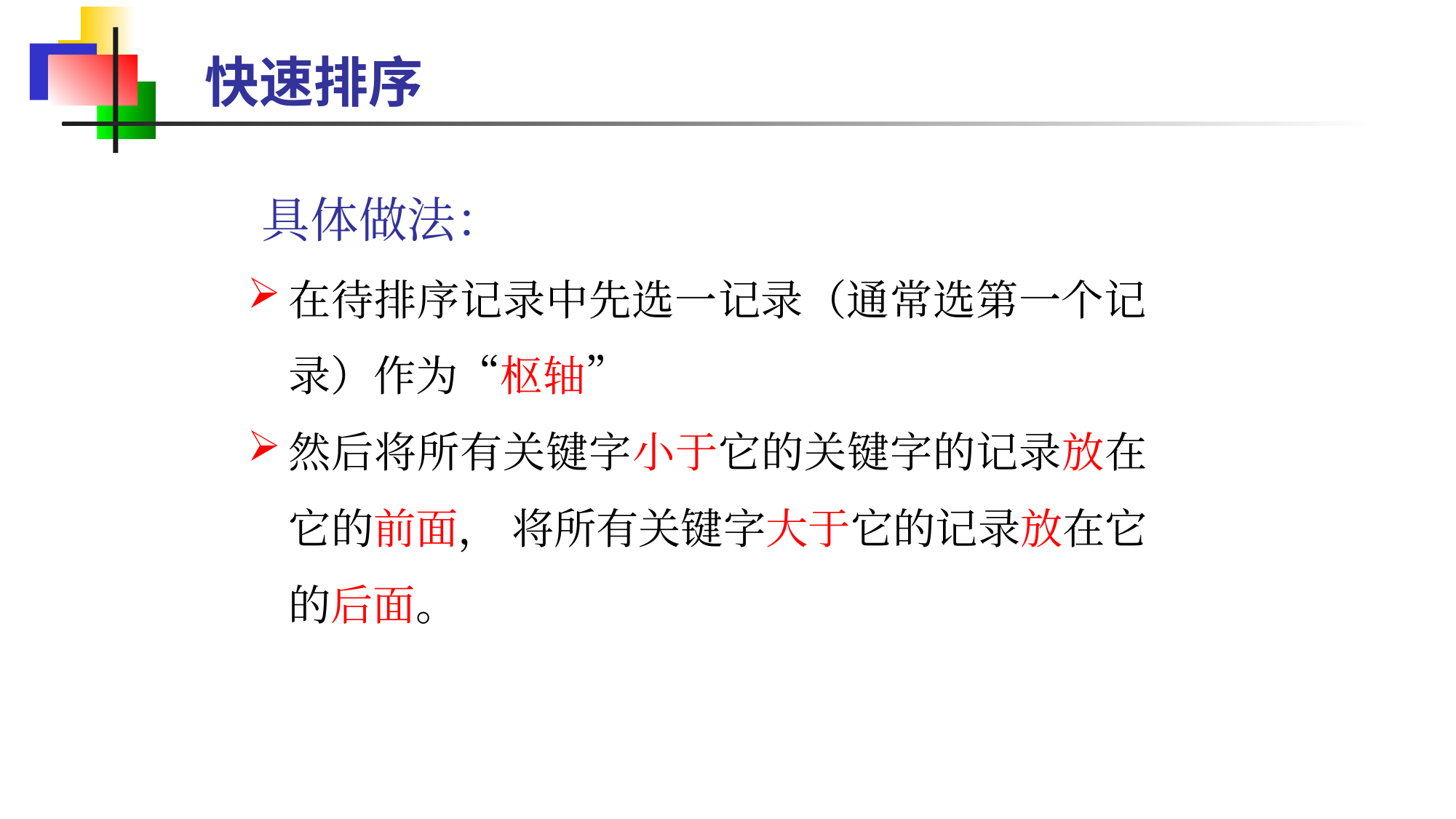

快速排序
具体做法：
在待排序记录中先选一记录（通常选第一个记录）作为“枢轴”
然后将所有关键字小于它的关键字的记录放在它的前面， 将所有关键字大于它的记录放在它的后面。